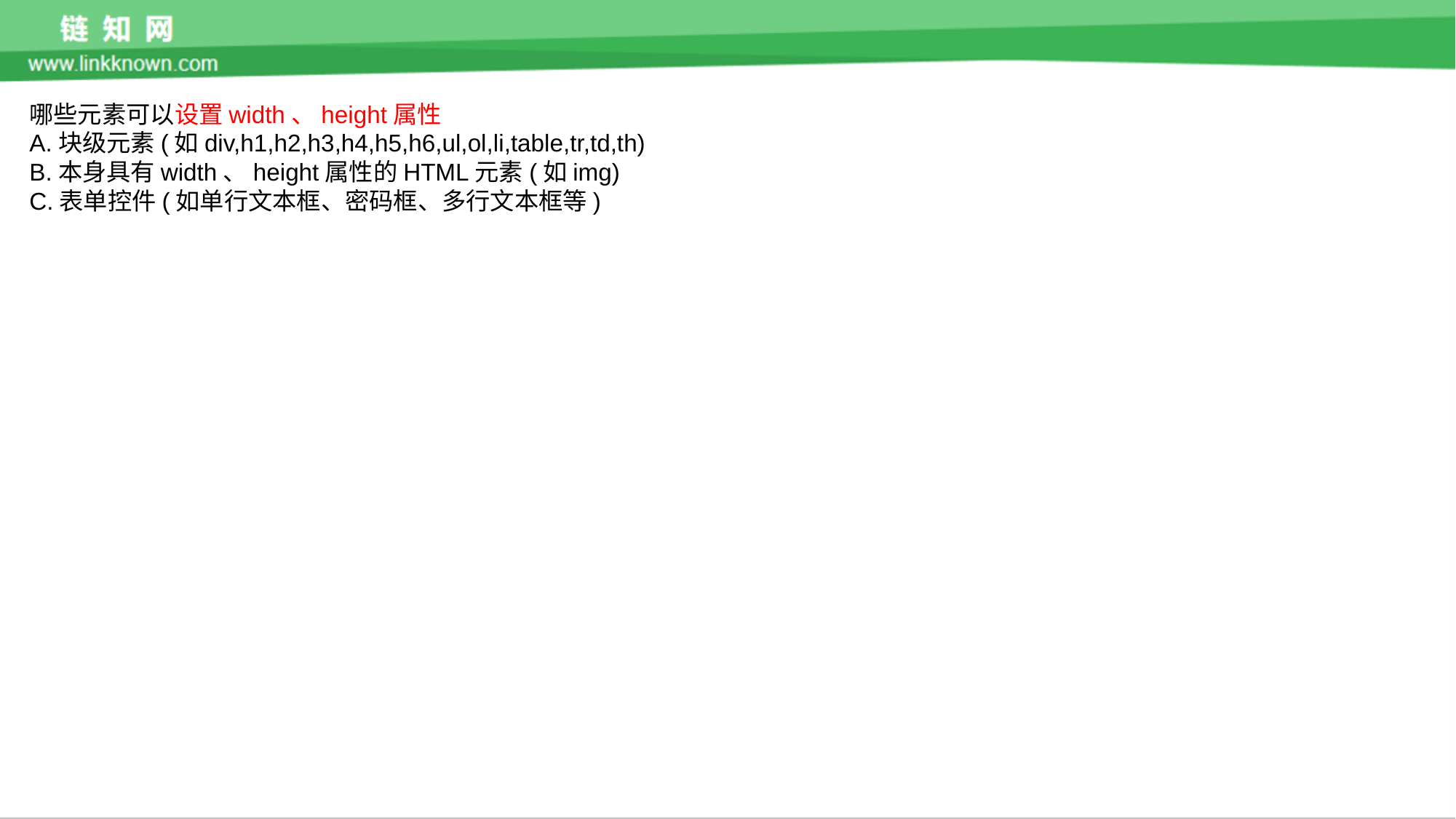

哪些元素可以设置width、height属性
A.块级元素(如div,h1,h2,h3,h4,h5,h6,ul,ol,li,table,tr,td,th)
B.本身具有width、height属性的HTML元素(如img)
C.表单控件(如单行文本框、密码框、多行文本框等)